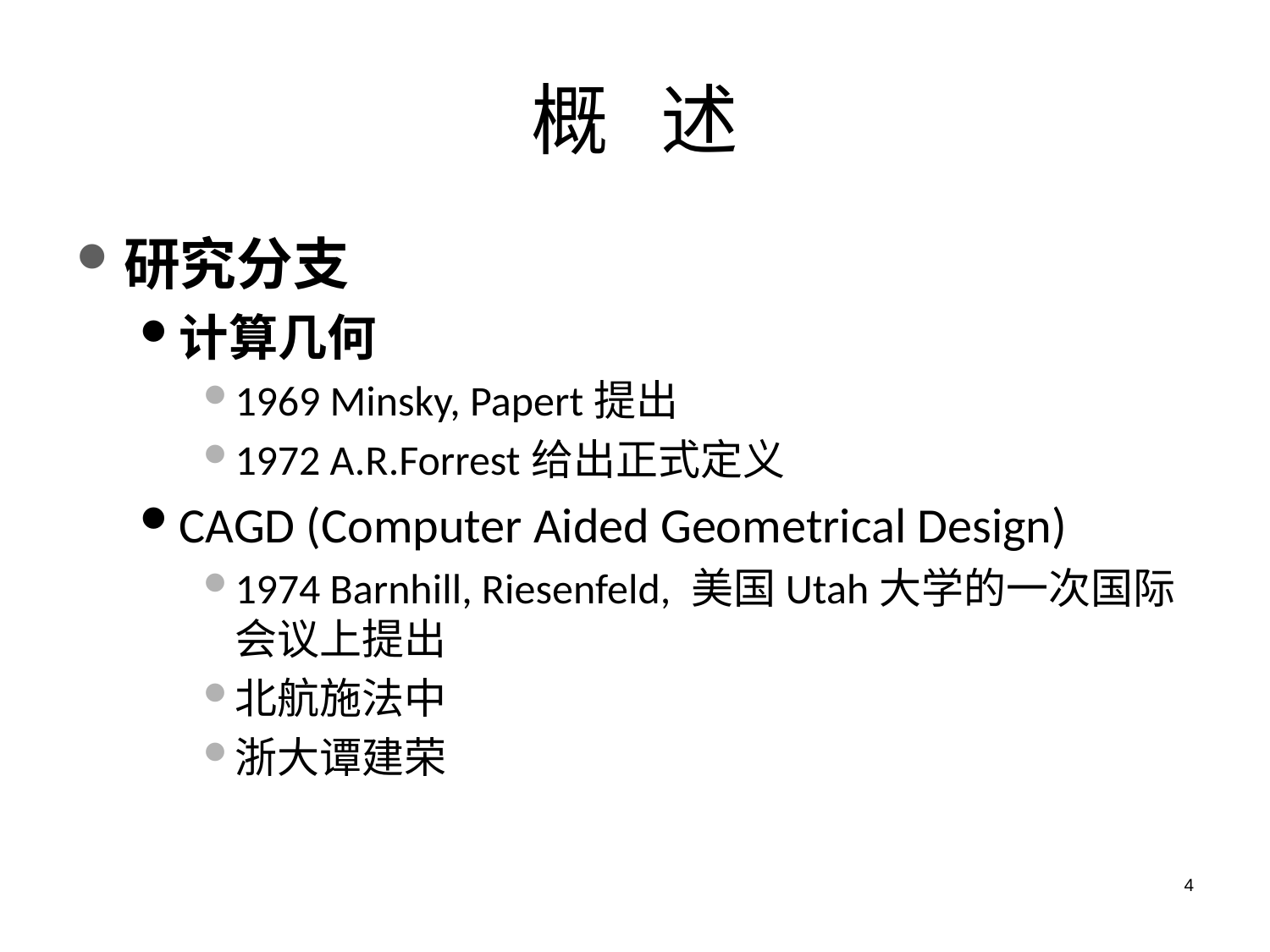

# 概   述
研究分支
计算几何
1969 Minsky, Papert提出
1972 A.R.Forrest给出正式定义
CAGD (Computer Aided Geometrical Design)
1974 Barnhill, Riesenfeld, 美国Utah大学的一次国际会议上提出
北航施法中
浙大谭建荣
4